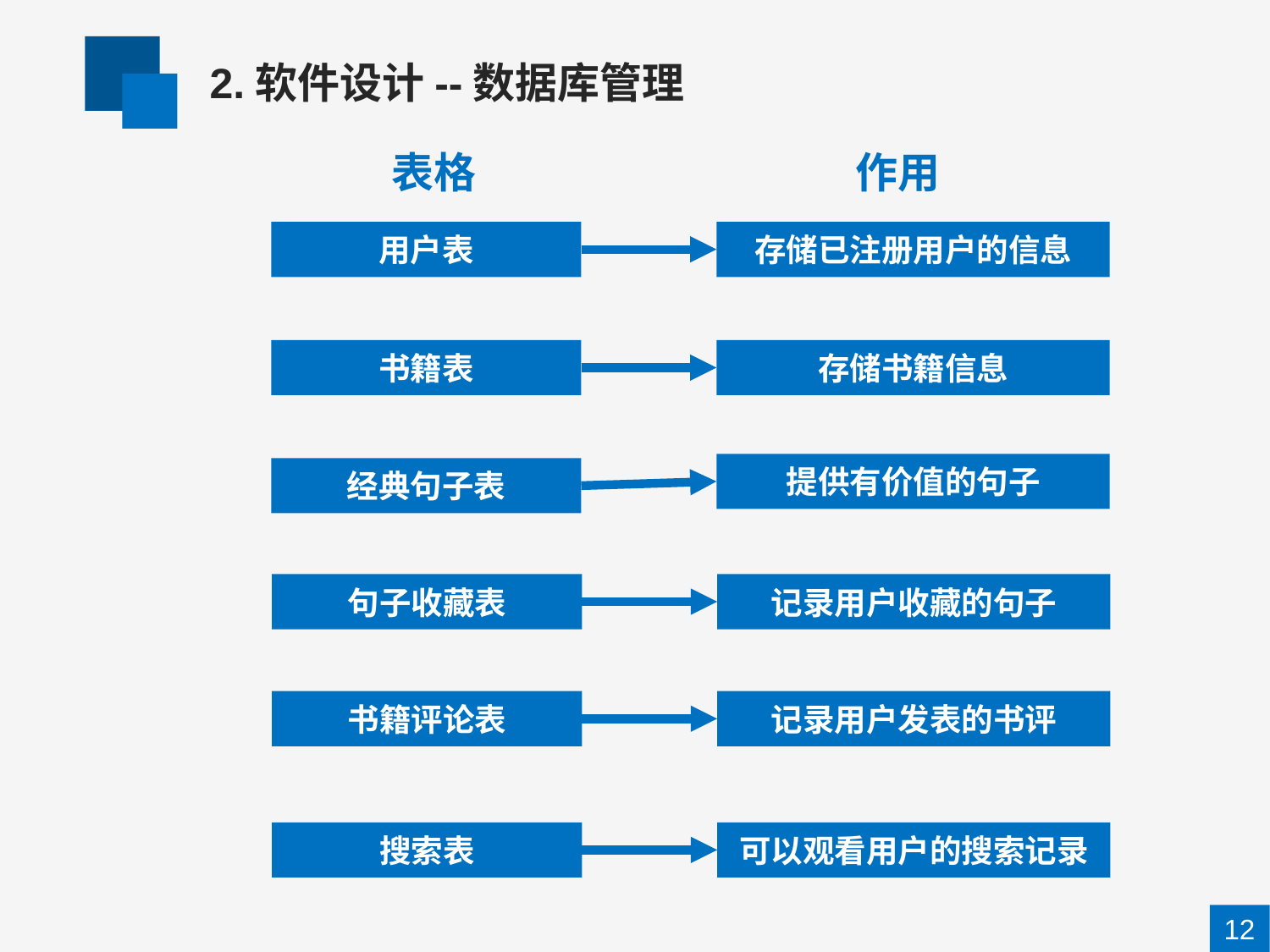

2.软件设计--数据库管理
表格
作用
用户表
存储已注册用户的信息
书籍表
存储书籍信息
提供有价值的句子
经典句子表
句子收藏表
记录用户收藏的句子
书籍评论表
记录用户发表的书评
搜索表
可以观看用户的搜索记录
12